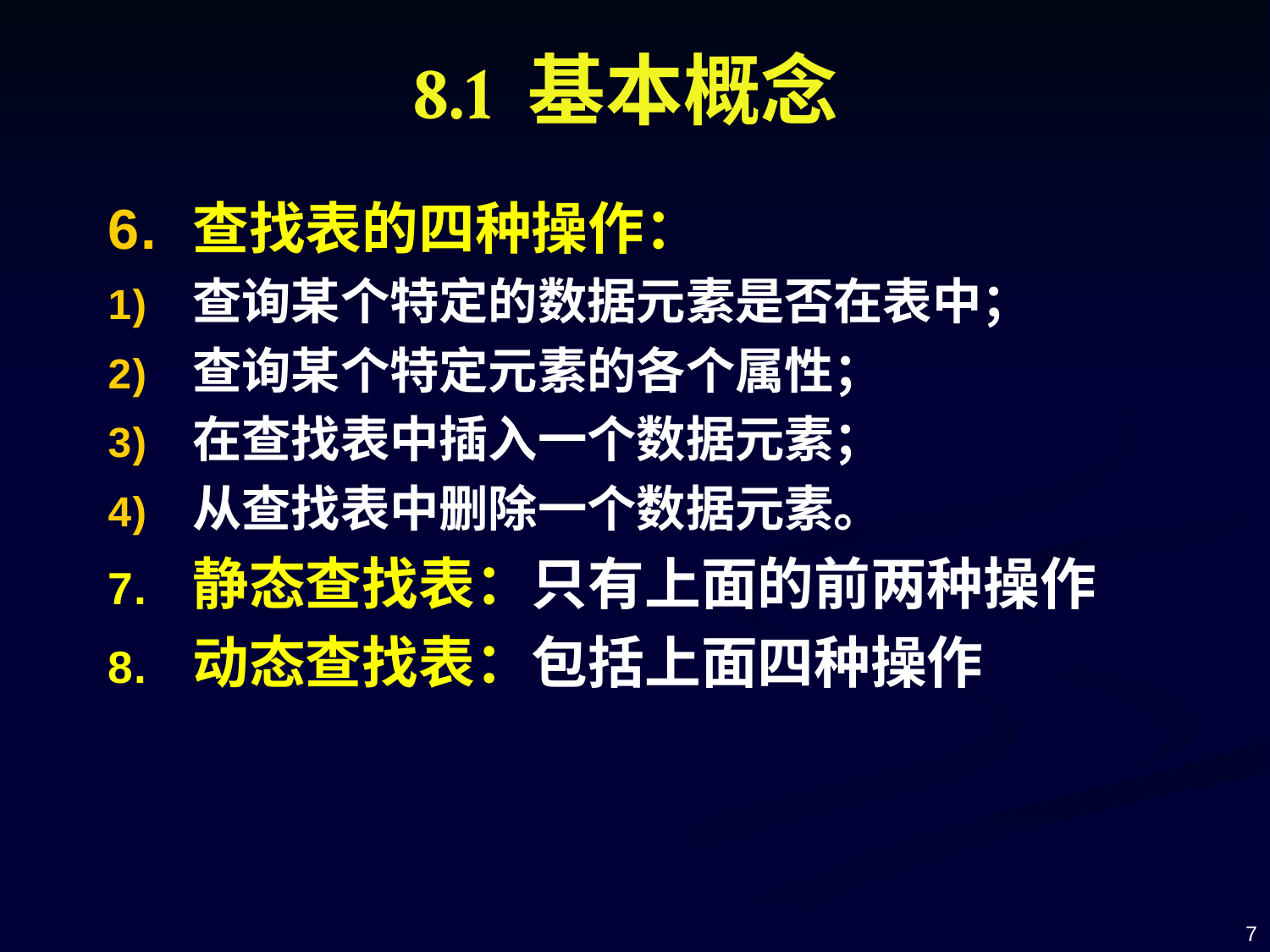

# 8.1 基本概念
查找表的四种操作：
查询某个特定的数据元素是否在表中；
查询某个特定元素的各个属性；
在查找表中插入一个数据元素；
从查找表中删除一个数据元素。
静态查找表：只有上面的前两种操作
动态查找表：包括上面四种操作

7